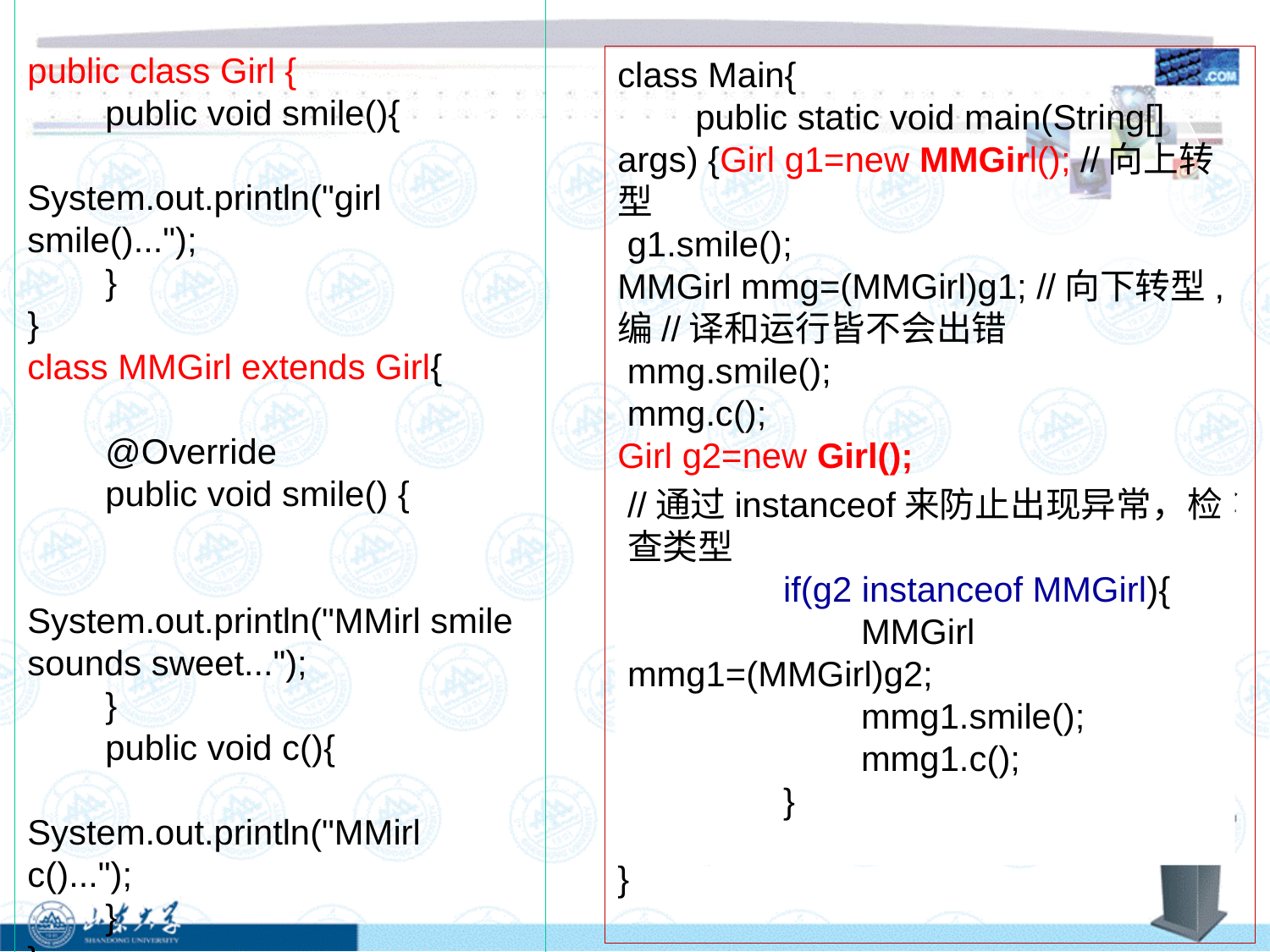

public class Girl {
        public void smile(){
                System.out.println("girl smile()...");
        }
}
class MMGirl extends Girl{

        @Override
        public void smile() {

                System.out.println("MMirl smile sounds sweet...");
        }
        public void c(){
                System.out.println("MMirl c()...");
        }
}
class Main{
        public static void main(String[] args) {Girl g1=new MMGirl(); //向上转型
 g1.smile();
MMGirl mmg=(MMGirl)g1; //向下转型,编//译和运行皆不会出错
 mmg.smile();
 mmg.c();
Girl g2=new Girl();
//   MMGirl mmg1=(MMGirl)g2; //不安全的向下转型,编译无错但运行会出错
//Exception in thread "main"  java.lang.ClassCastException: com.wensefu.other1.Girl
    at com.wensefu.other1.Main.main(Girl.java:36)
}
}

//通过instanceof来防止出现异常，检查类型
                if(g2 instanceof MMGirl){
                        MMGirl      mmg1=(MMGirl)g2;
                        mmg1.smile();
                        mmg1.c();
                }